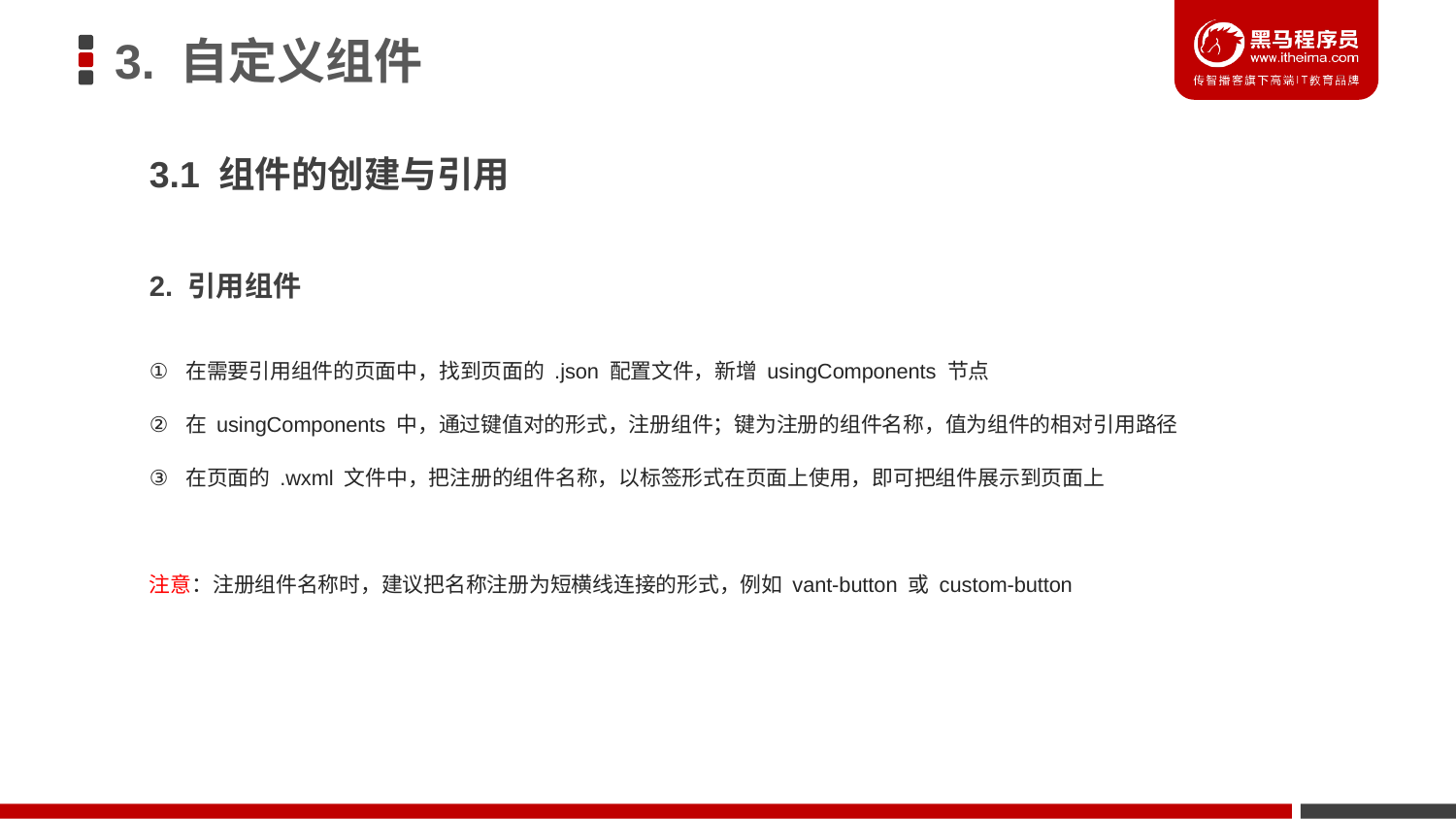

# 3. 自定义组件
3.1 组件的创建与引用
2. 引用组件
在需要引用组件的页面中，找到页面的 .json 配置文件，新增 usingComponents 节点
在 usingComponents 中，通过键值对的形式，注册组件；键为注册的组件名称，值为组件的相对引用路径
在页面的 .wxml 文件中，把注册的组件名称，以标签形式在页面上使用，即可把组件展示到页面上

注意：注册组件名称时，建议把名称注册为短横线连接的形式，例如 vant-button 或 custom-button